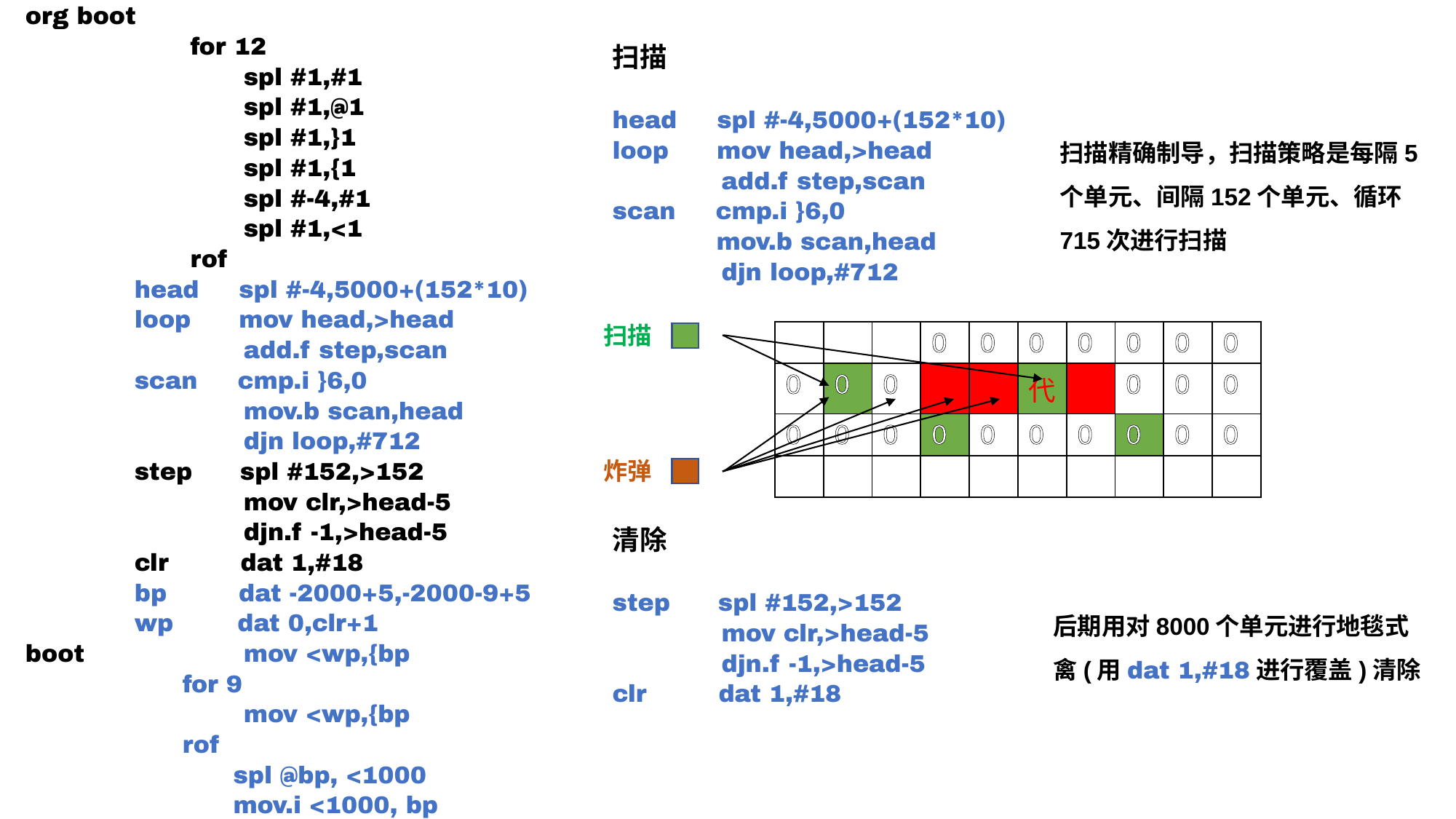

org boot
	       for 12
		spl #1,#1
		spl #1,@1
		spl #1,}1
		spl #1,{1
		spl #-4,#1
		spl #1,<1
	       rof
	head     spl #-4,5000+(152*10)
	loop      mov head,>head
		add.f step,scan
	scan     cmp.i }6,0
		mov.b scan,head
		djn loop,#712
	step      spl #152,>152
		mov clr,>head-5
		djn.f -1,>head-5
	clr         dat 1,#18
	bp         dat -2000+5,-2000-9+5
	wp        dat 0,clr+1
boot    		mov <wp,{bp
	      for 9
    		mov <wp,{bp
	      rof
                          spl @bp, <1000
                          mov.i <1000, bp

扫描

head     spl #-4,5000+(152*10)
loop      mov head,>head
	add.f step,scan
scan     cmp.i }6,0
             mov.b scan,head
	djn loop,#712

清除

step      spl #152,>152
	mov clr,>head-5
	djn.f -1,>head-5
clr         dat 1,#18

扫描精确制导，扫描策略是每隔5个单元、间隔152个单元、循环715次进行扫描
扫描
|  |  |  | 0 | 0 | 0 | 0 | 0 | 0 | 0 |
| --- | --- | --- | --- | --- | --- | --- | --- | --- | --- |
| 0 | 0 | 0 | 核 | 心 | 代 | 码 | 0 | 0 | 0 |
| 0 | 0 | 0 | 0 | 0 | 0 | 0 | 0 | 0 | 0 |
|  |  |  |  |  |  |  |  |  |  |

炸弹

# 后期用对8000个单元进行地毯式禽(用dat 1,#18进行覆盖)清除